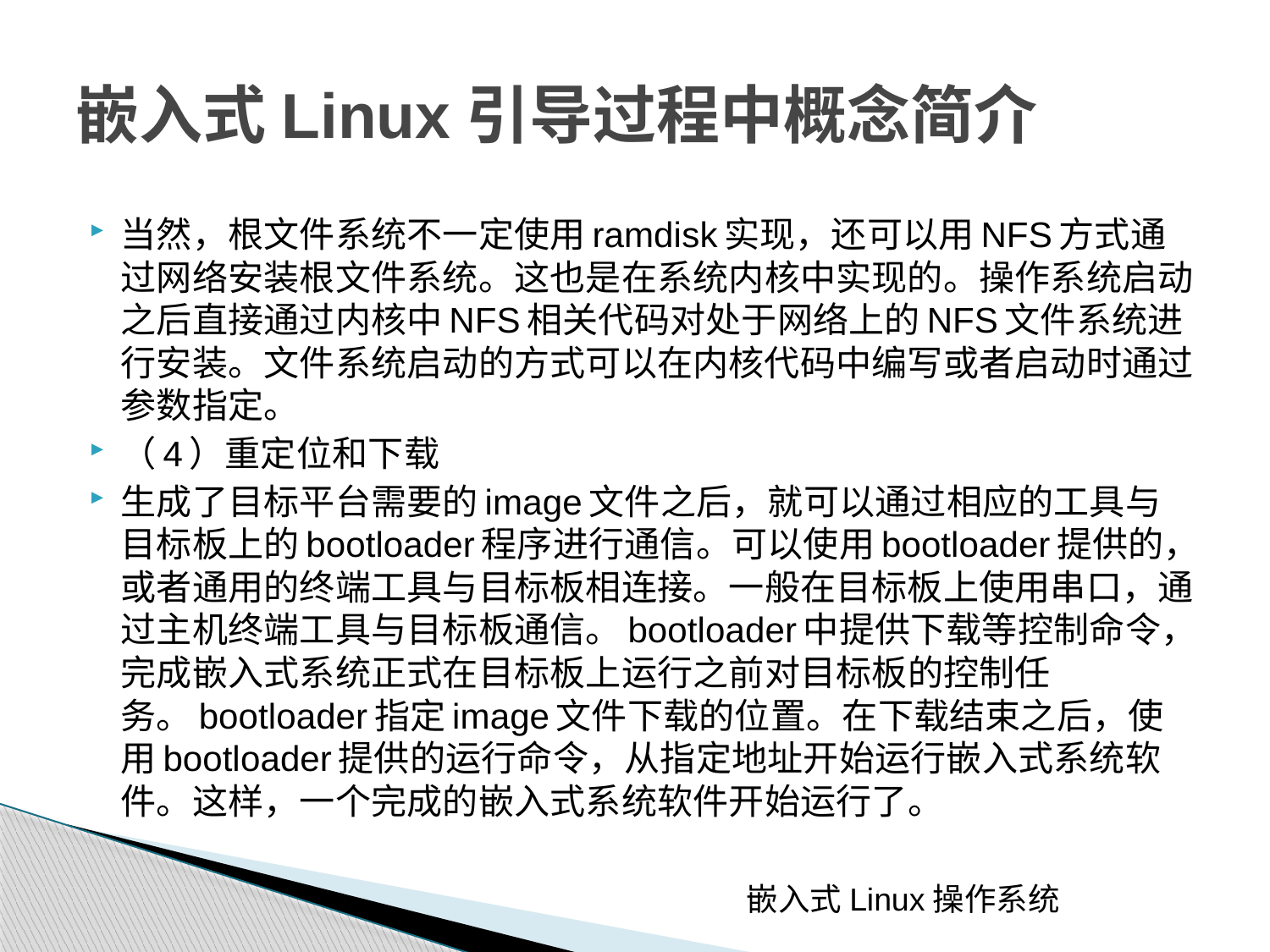

# 嵌入式Linux引导过程中概念简介
当然，根文件系统不一定使用ramdisk实现，还可以用NFS方式通过网络安装根文件系统。这也是在系统内核中实现的。操作系统启动之后直接通过内核中NFS相关代码对处于网络上的NFS文件系统进行安装。文件系统启动的方式可以在内核代码中编写或者启动时通过参数指定。
（4）重定位和下载
生成了目标平台需要的image文件之后，就可以通过相应的工具与目标板上的bootloader程序进行通信。可以使用bootloader提供的，或者通用的终端工具与目标板相连接。一般在目标板上使用串口，通过主机终端工具与目标板通信。bootloader中提供下载等控制命令，完成嵌入式系统正式在目标板上运行之前对目标板的控制任务。bootloader指定image文件下载的位置。在下载结束之后，使用bootloader提供的运行命令，从指定地址开始运行嵌入式系统软件。这样，一个完成的嵌入式系统软件开始运行了。

嵌入式Linux操作系统